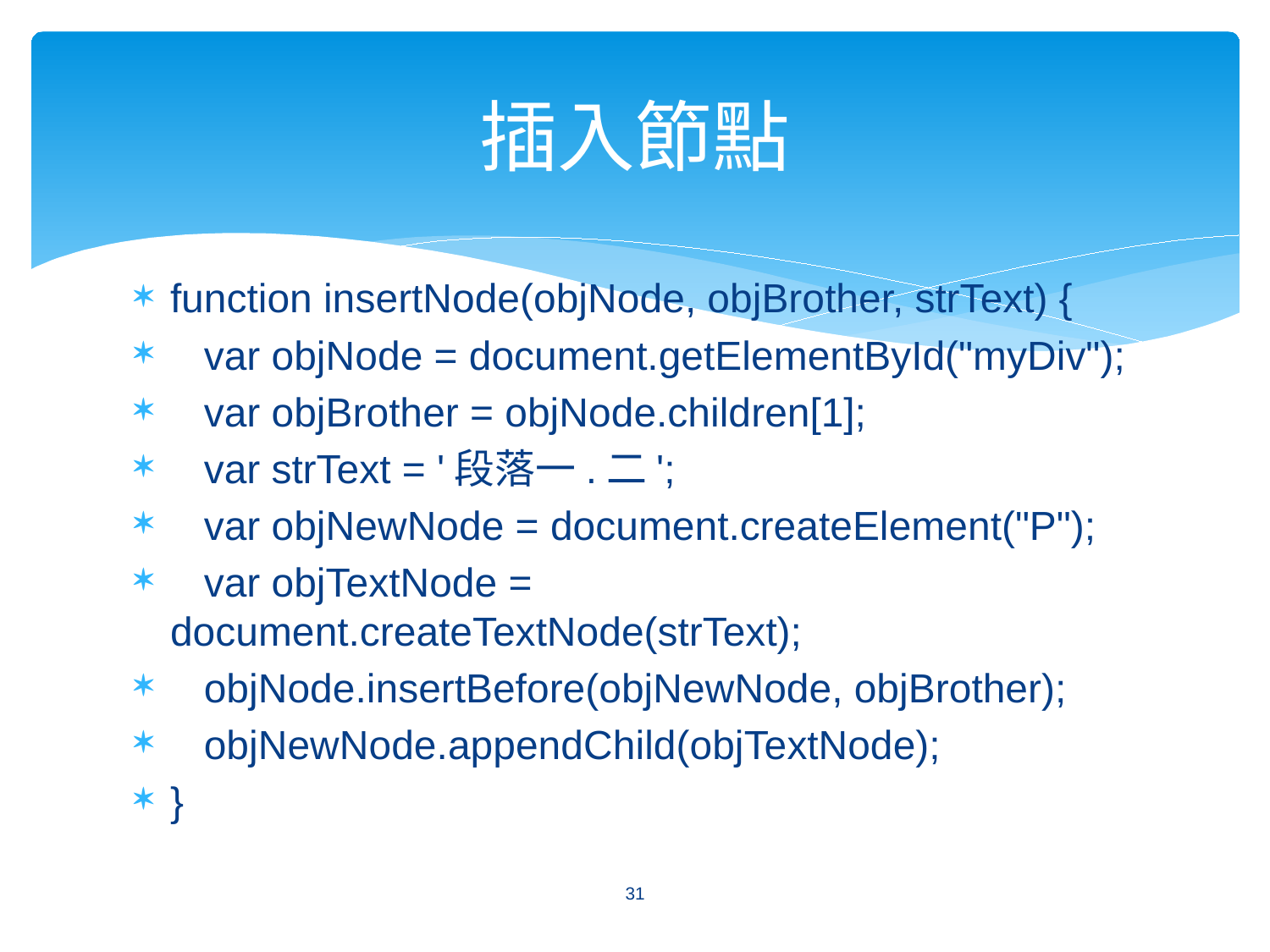

# 插入節點
function insertNode(objNode, objBrother, strText) {
   var objNode = document.getElementById("myDiv");
   var objBrother = objNode.children[1];
   var strText = '段落一.二';
   var objNewNode = document.createElement("P");
   var objTextNode = document.createTextNode(strText);
   objNode.insertBefore(objNewNode, objBrother);
   objNewNode.appendChild(objTextNode);
}

31